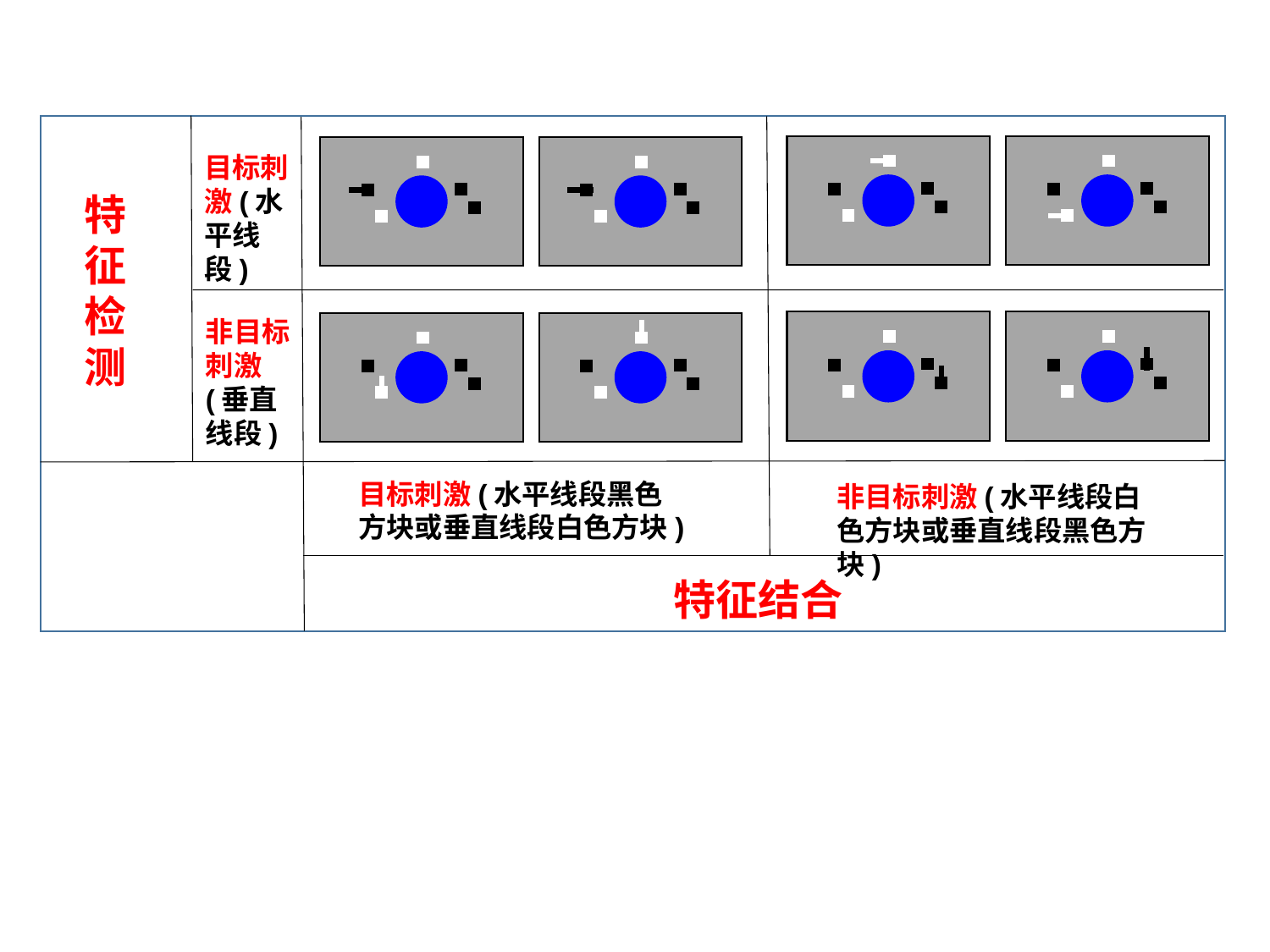

目标刺激(水平线段)
特征检测
非目标刺激(垂直线段)

目标刺激(水平线段黑色方块或垂直线段白色方块)
非目标刺激(水平线段白色方块或垂直线段黑色方块)
特征结合